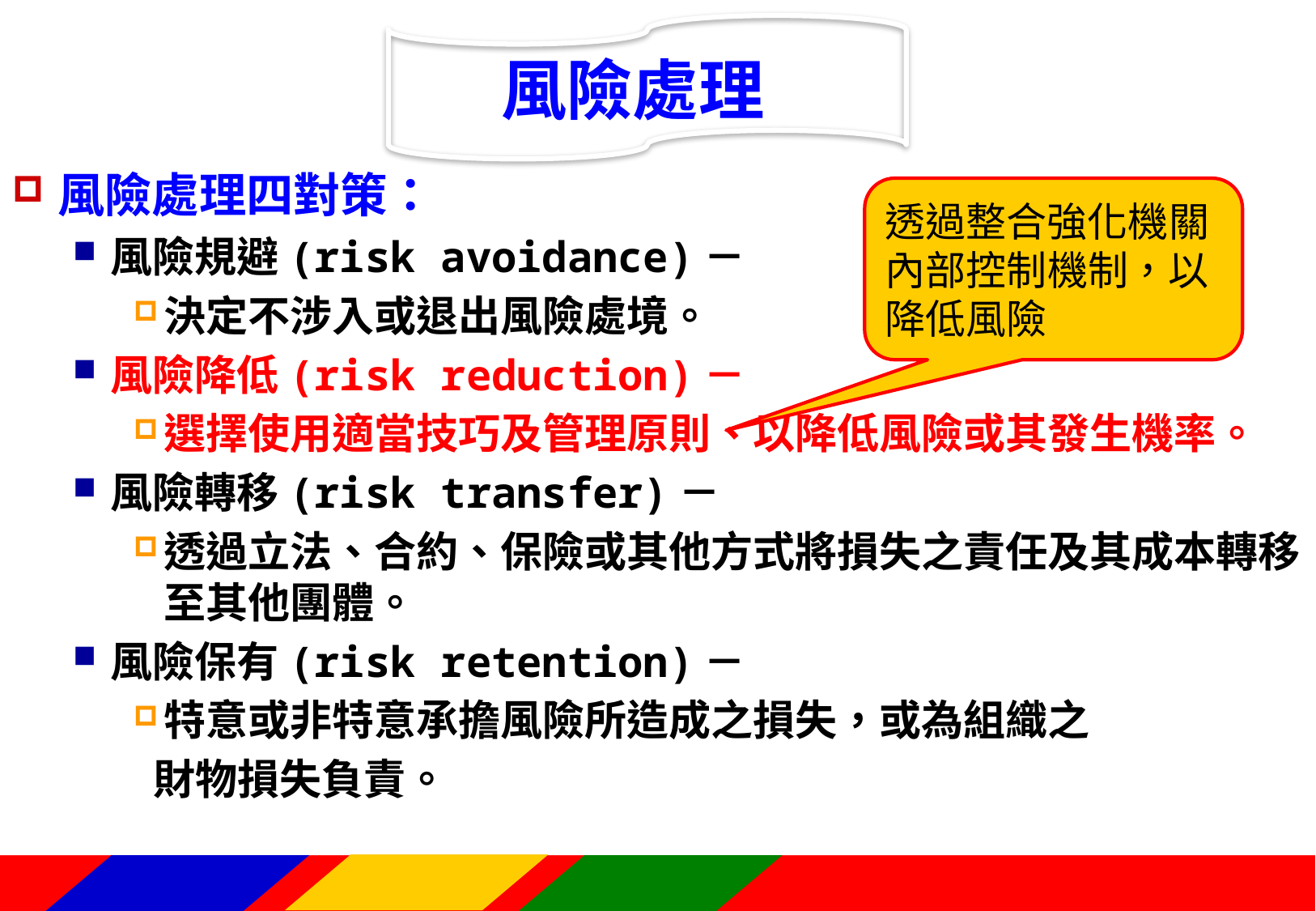

風險處理
風險處理四對策：
風險規避(risk avoidance)－
決定不涉入或退出風險處境。
風險降低(risk reduction)－
選擇使用適當技巧及管理原則、以降低風險或其發生機率。
風險轉移(risk transfer)－
透過立法、合約、保險或其他方式將損失之責任及其成本轉移至其他團體。
風險保有(risk retention)－
特意或非特意承擔風險所造成之損失，或為組織之
 財物損失負責。

透過整合強化機關內部控制機制，以降低風險
76